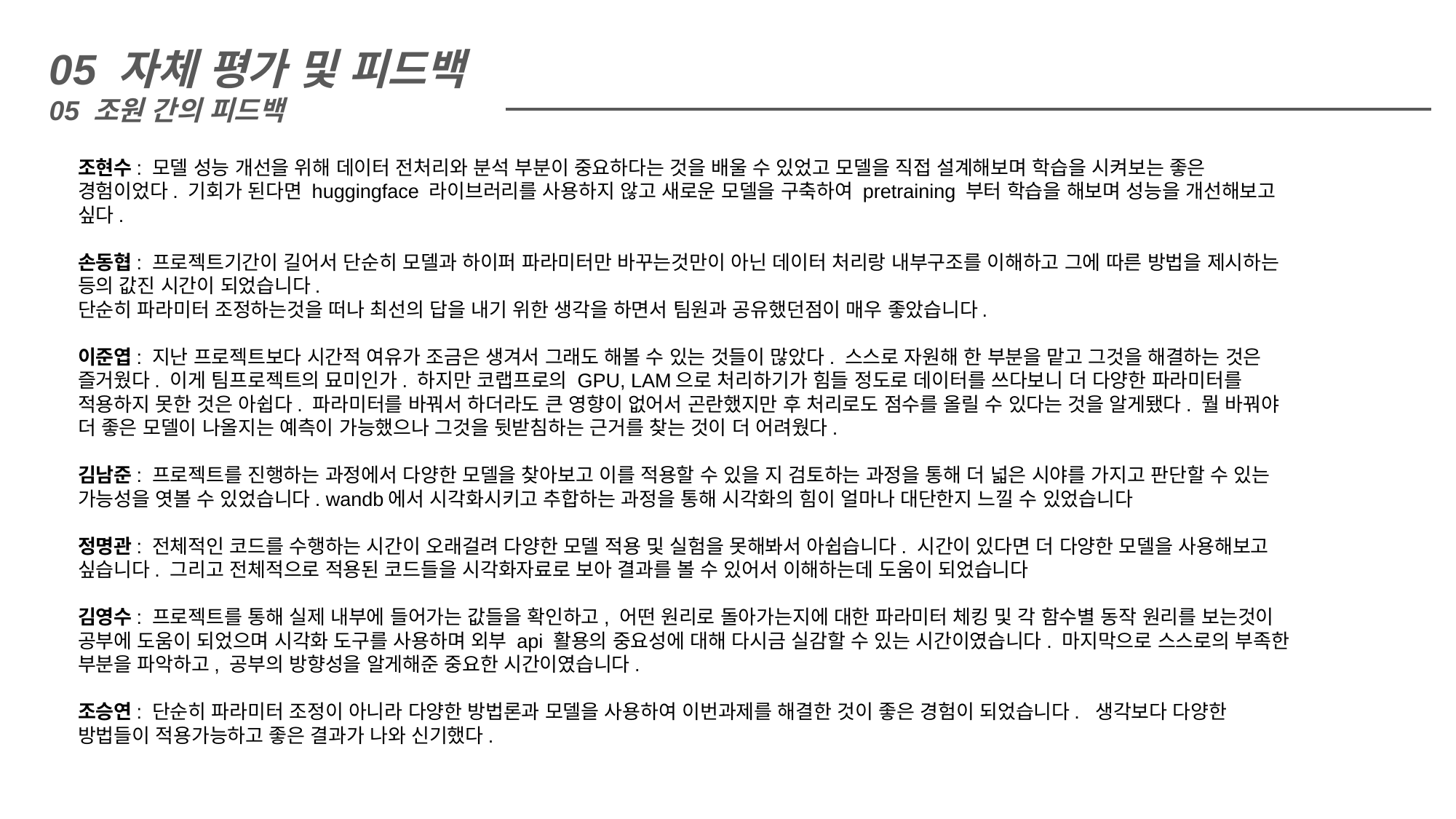

05 자체 평가 및 피드백
05 조원 간의 피드백
조현수: 모델 성능 개선을 위해 데이터 전처리와 분석 부분이 중요하다는 것을 배울 수 있었고 모델을 직접 설계해보며 학습을 시켜보는 좋은 경험이었다. 기회가 된다면 huggingface 라이브러리를 사용하지 않고 새로운 모델을 구축하여 pretraining 부터 학습을 해보며 성능을 개선해보고 싶다.

손동협: 프로젝트기간이 길어서 단순히 모델과 하이퍼 파라미터만 바꾸는것만이 아닌 데이터 처리랑 내부구조를 이해하고 그에 따른 방법을 제시하는 등의 값진 시간이 되었습니다.
단순히 파라미터 조정하는것을 떠나 최선의 답을 내기 위한 생각을 하면서 팀원과 공유했던점이 매우 좋았습니다.

이준엽: 지난 프로젝트보다 시간적 여유가 조금은 생겨서 그래도 해볼 수 있는 것들이 많았다. 스스로 자원해 한 부분을 맡고 그것을 해결하는 것은 즐거웠다. 이게 팀프로젝트의 묘미인가. 하지만 코랩프로의 GPU, LAM으로 처리하기가 힘들 정도로 데이터를 쓰다보니 더 다양한 파라미터를 적용하지 못한 것은 아쉽다. 파라미터를 바꿔서 하더라도 큰 영향이 없어서 곤란했지만 후 처리로도 점수를 올릴 수 있다는 것을 알게됐다. 뭘 바꿔야 더 좋은 모델이 나올지는 예측이 가능했으나 그것을 뒷받침하는 근거를 찾는 것이 더 어려웠다.

김남준: 프로젝트를 진행하는 과정에서 다양한 모델을 찾아보고 이를 적용할 수 있을 지 검토하는 과정을 통해 더 넓은 시야를 가지고 판단할 수 있는 가능성을 엿볼 수 있었습니다. wandb에서 시각화시키고 추합하는 과정을 통해 시각화의 힘이 얼마나 대단한지 느낄 수 있었습니다

정명관: 전체적인 코드를 수행하는 시간이 오래걸려 다양한 모델 적용 및 실험을 못해봐서 아쉽습니다. 시간이 있다면 더 다양한 모델을 사용해보고 싶습니다. 그리고 전체적으로 적용된 코드들을 시각화자료로 보아 결과를 볼 수 있어서 이해하는데 도움이 되었습니다

김영수: 프로젝트를 통해 실제 내부에 들어가는 값들을 확인하고, 어떤 원리로 돌아가는지에 대한 파라미터 체킹 및 각 함수별 동작 원리를 보는것이 공부에 도움이 되었으며 시각화 도구를 사용하며 외부 api 활용의 중요성에 대해 다시금 실감할 수 있는 시간이였습니다. 마지막으로 스스로의 부족한 부분을 파악하고, 공부의 방향성을 알게해준 중요한 시간이였습니다.

조승연: 단순히 파라미터 조정이 아니라 다양한 방법론과 모델을 사용하여 이번과제를 해결한 것이 좋은 경험이 되었습니다.  생각보다 다양한 방법들이 적용가능하고 좋은 결과가 나와 신기했다.